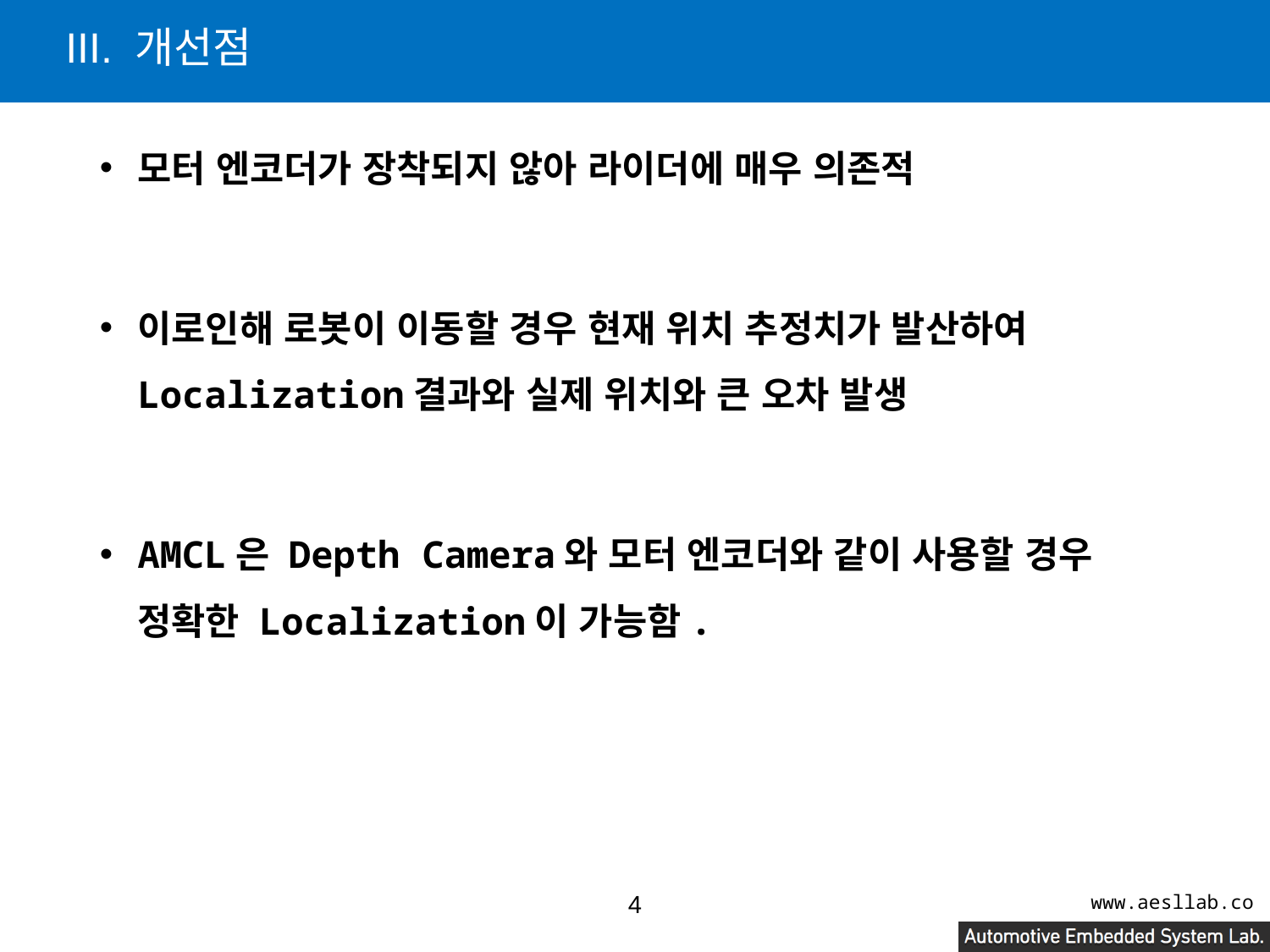

# III. 개선점
모터 엔코더가 장착되지 않아 라이더에 매우 의존적

이로인해 로봇이 이동할 경우 현재 위치 추정치가 발산하여 Localization결과와 실제 위치와 큰 오차 발생

AMCL은 Depth Camera와 모터 엔코더와 같이 사용할 경우 정확한 Localization이 가능함.

4